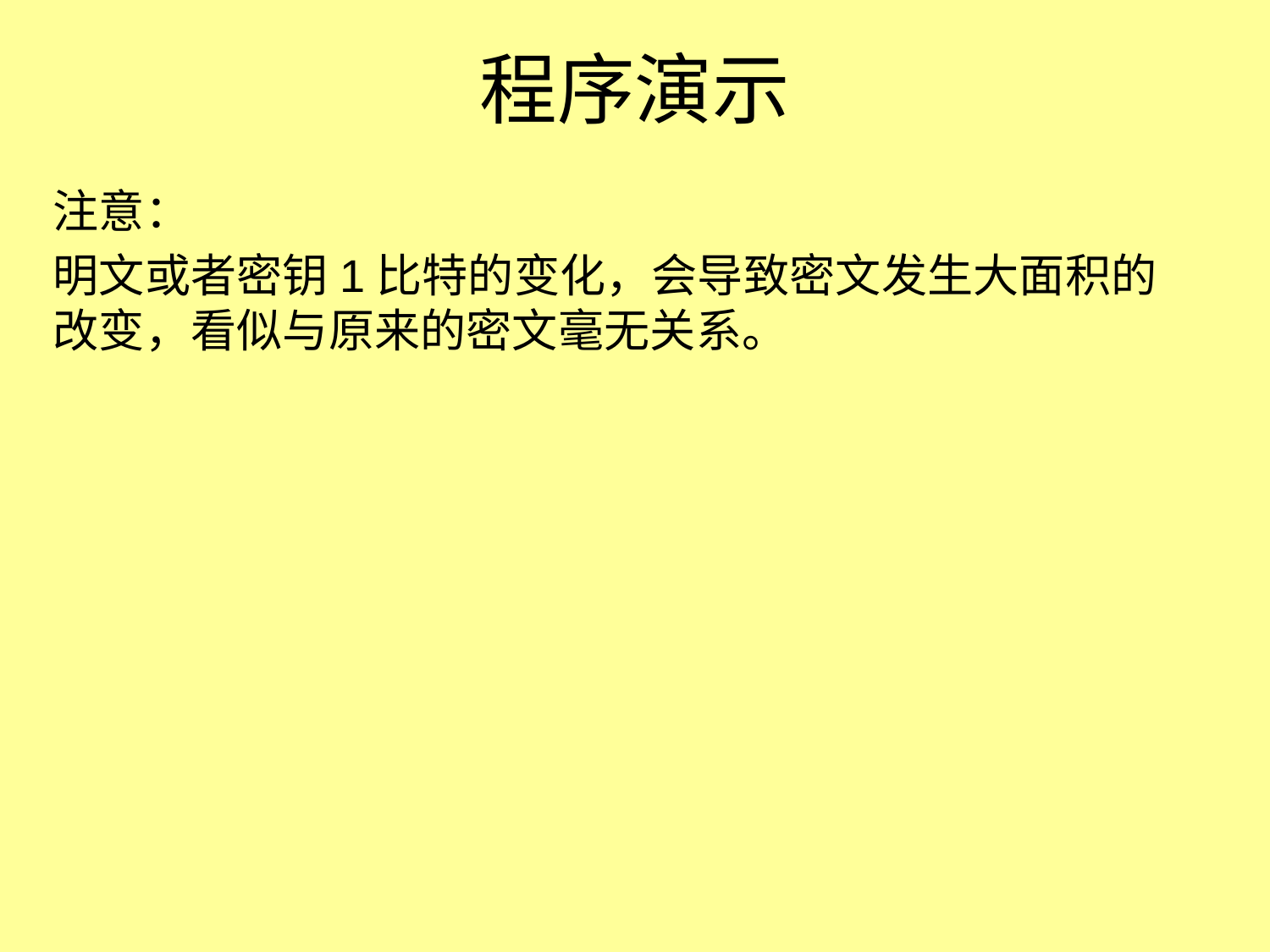

# 程序演示
注意：
明文或者密钥1比特的变化，会导致密文发生大面积的改变，看似与原来的密文毫无关系。